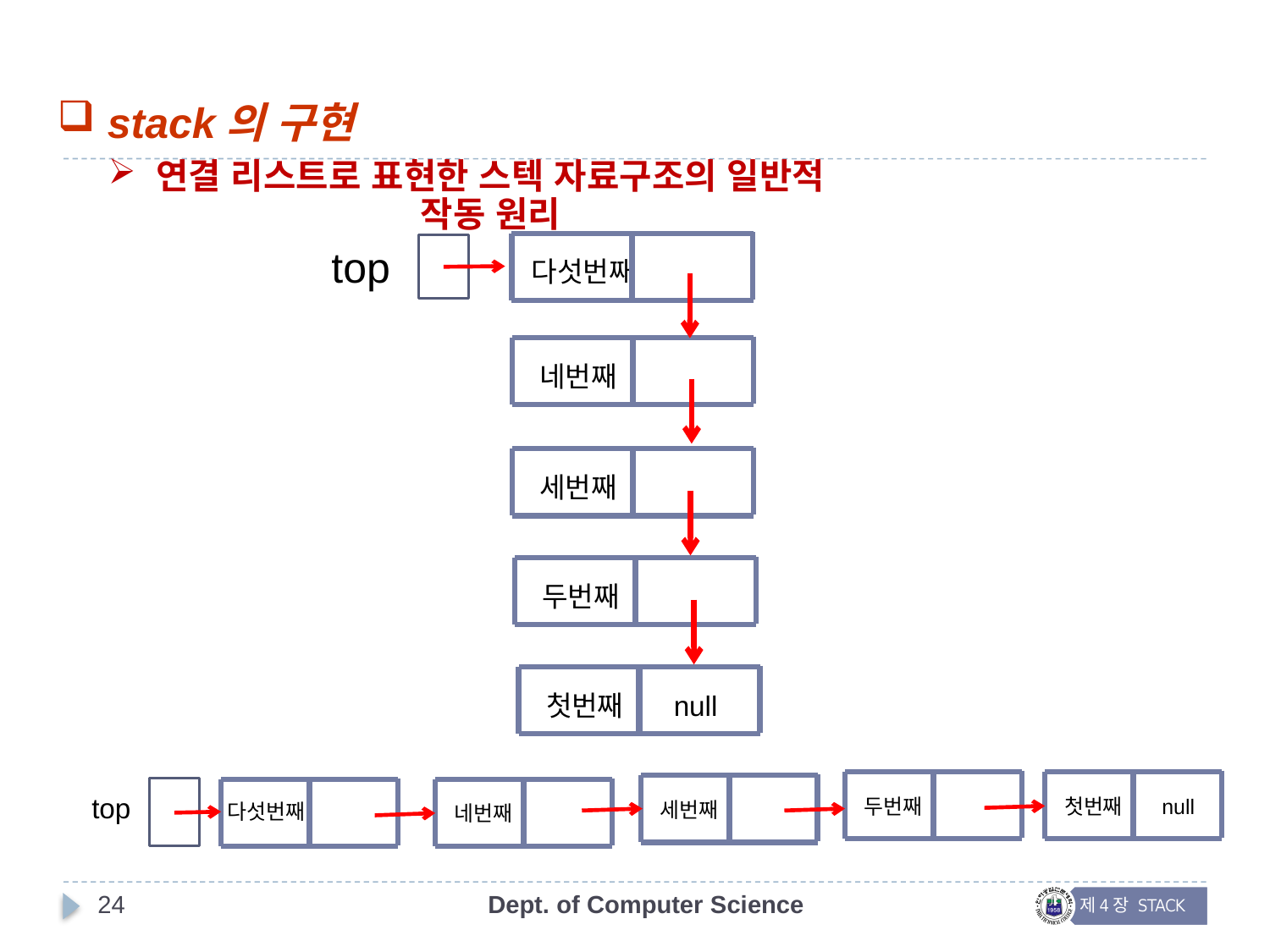

stack의 구현
연결 리스트로 표현한 스텍 자료구조의 일반적 작동 원리
다섯번째
top

네번째
세번째
두번째
첫번째
null
두번째
첫번째
세번째
다섯번째
네번째

top
null
24
Dept. of Computer Science